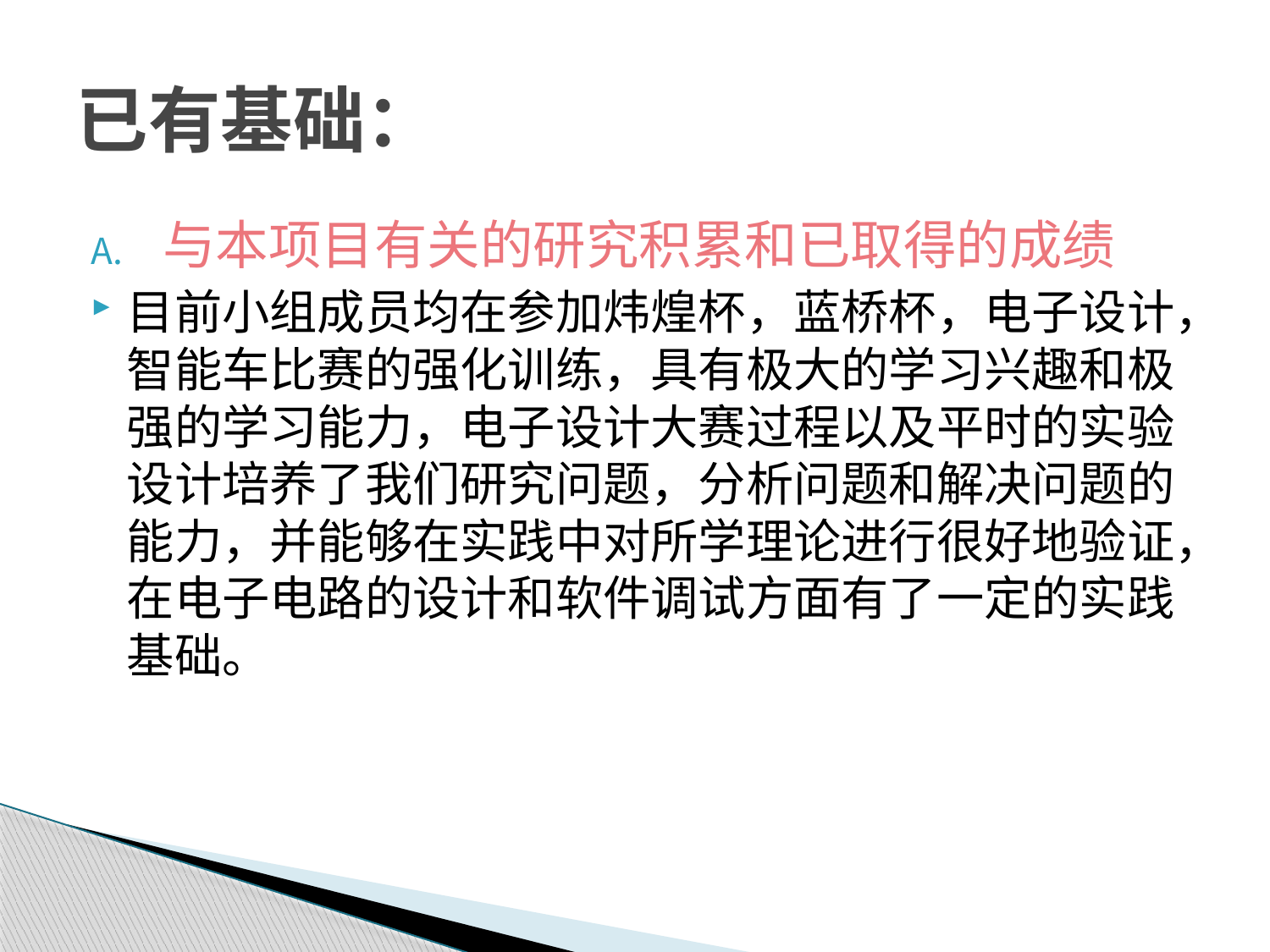

# 已有基础：
与本项目有关的研究积累和已取得的成绩
目前小组成员均在参加炜煌杯，蓝桥杯，电子设计，智能车比赛的强化训练，具有极大的学习兴趣和极强的学习能力，电子设计大赛过程以及平时的实验设计培养了我们研究问题，分析问题和解决问题的能力，并能够在实践中对所学理论进行很好地验证，在电子电路的设计和软件调试方面有了一定的实践基础。